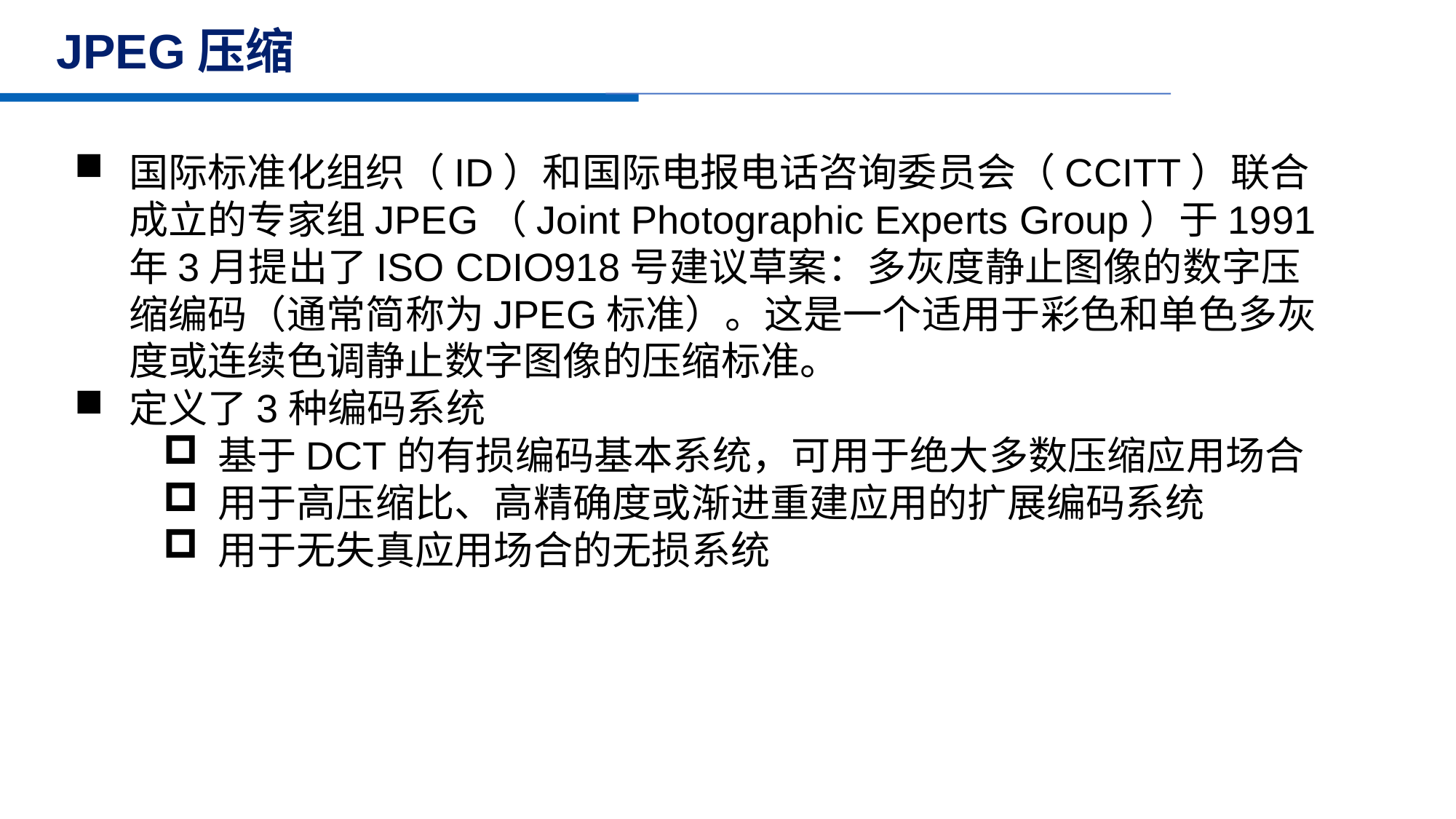

# JPEG压缩
国际标准化组织（ID）和国际电报电话咨询委员会（CCITT）联合成立的专家组JPEG（Joint Photographic Experts Group）于1991年3月提出了ISO CDIO918号建议草案：多灰度静止图像的数字压缩编码（通常简称为JPEG标准）。这是一个适用于彩色和单色多灰度或连续色调静止数字图像的压缩标准。
定义了3种编码系统
基于DCT的有损编码基本系统，可用于绝大多数压缩应用场合
用于高压缩比、高精确度或渐进重建应用的扩展编码系统
用于无失真应用场合的无损系统